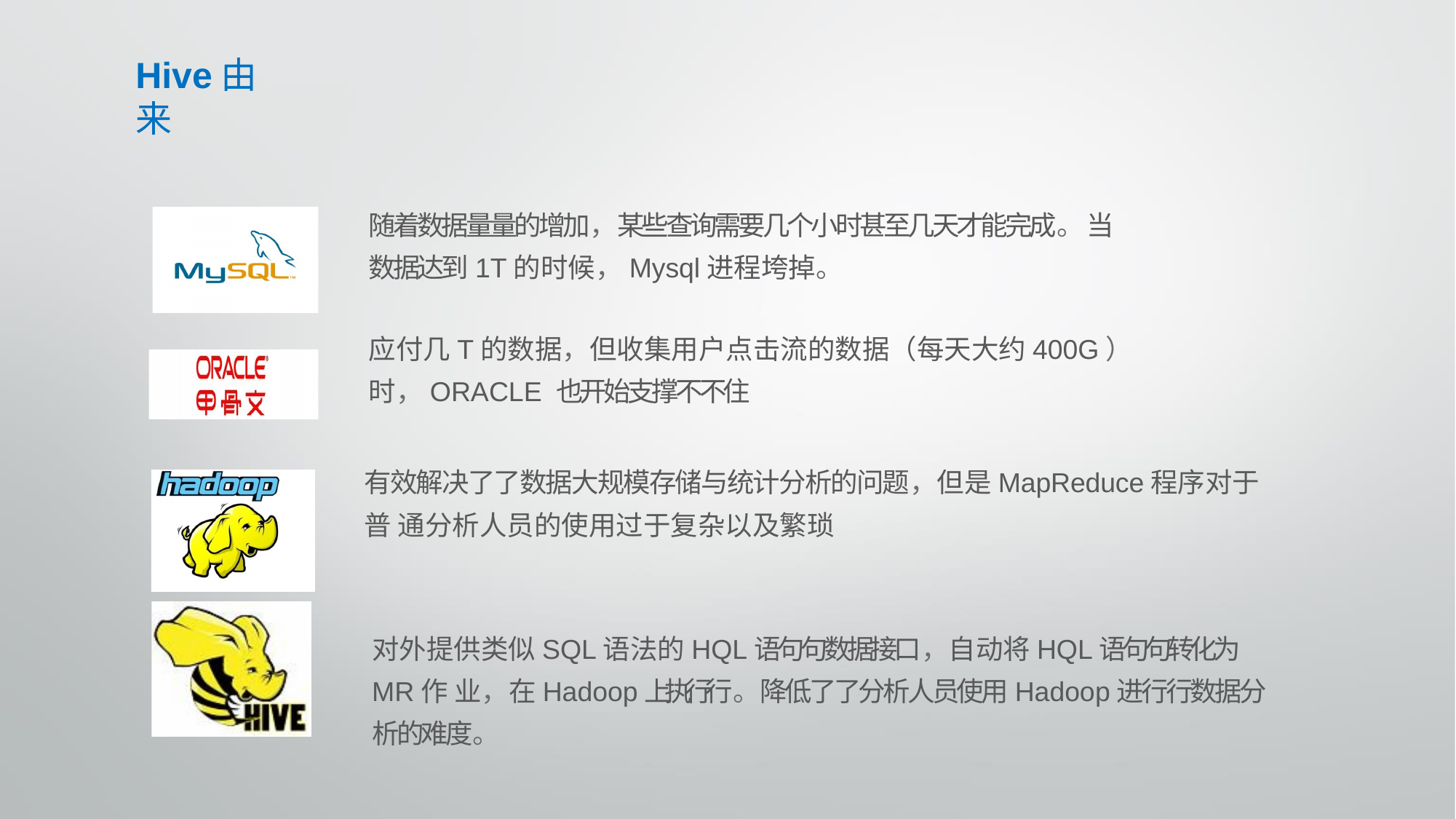

# Hive由来
随着数据量量的增加，某些查询需要几个小时甚至几天才能完成。 当数据达到1T的时候，Mysql进程垮掉。

应付几T的数据，但收集用户点击流的数据（每天大约400G）时，ORACLE 也开始支撑不不住

有效解决了了数据大规模存储与统计分析的问题，但是MapReduce程序对于普 通分析人员的使用过于复杂以及繁琐

对外提供类似SQL语法的HQL语句句数据接口，自动将HQL语句句转化为MR作 业，在Hadoop上执行行。降低了了分析人员使用Hadoop进行行数据分析的难度。